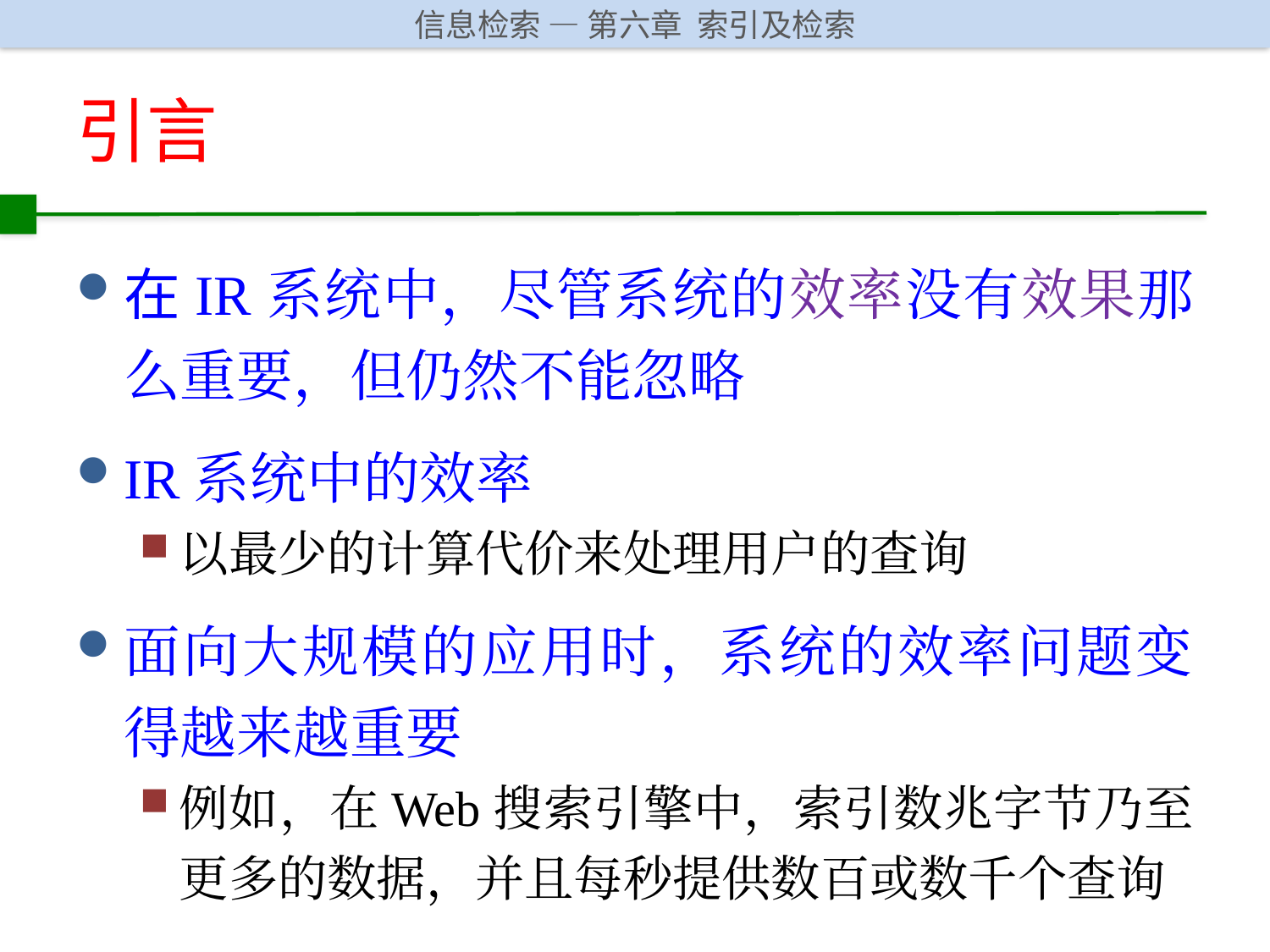

# 引言
在IR系统中，尽管系统的效率没有效果那么重要，但仍然不能忽略
IR系统中的效率
以最少的计算代价来处理用户的查询
面向大规模的应用时，系统的效率问题变得越来越重要
例如，在Web搜索引擎中，索引数兆字节乃至更多的数据，并且每秒提供数百或数千个查询